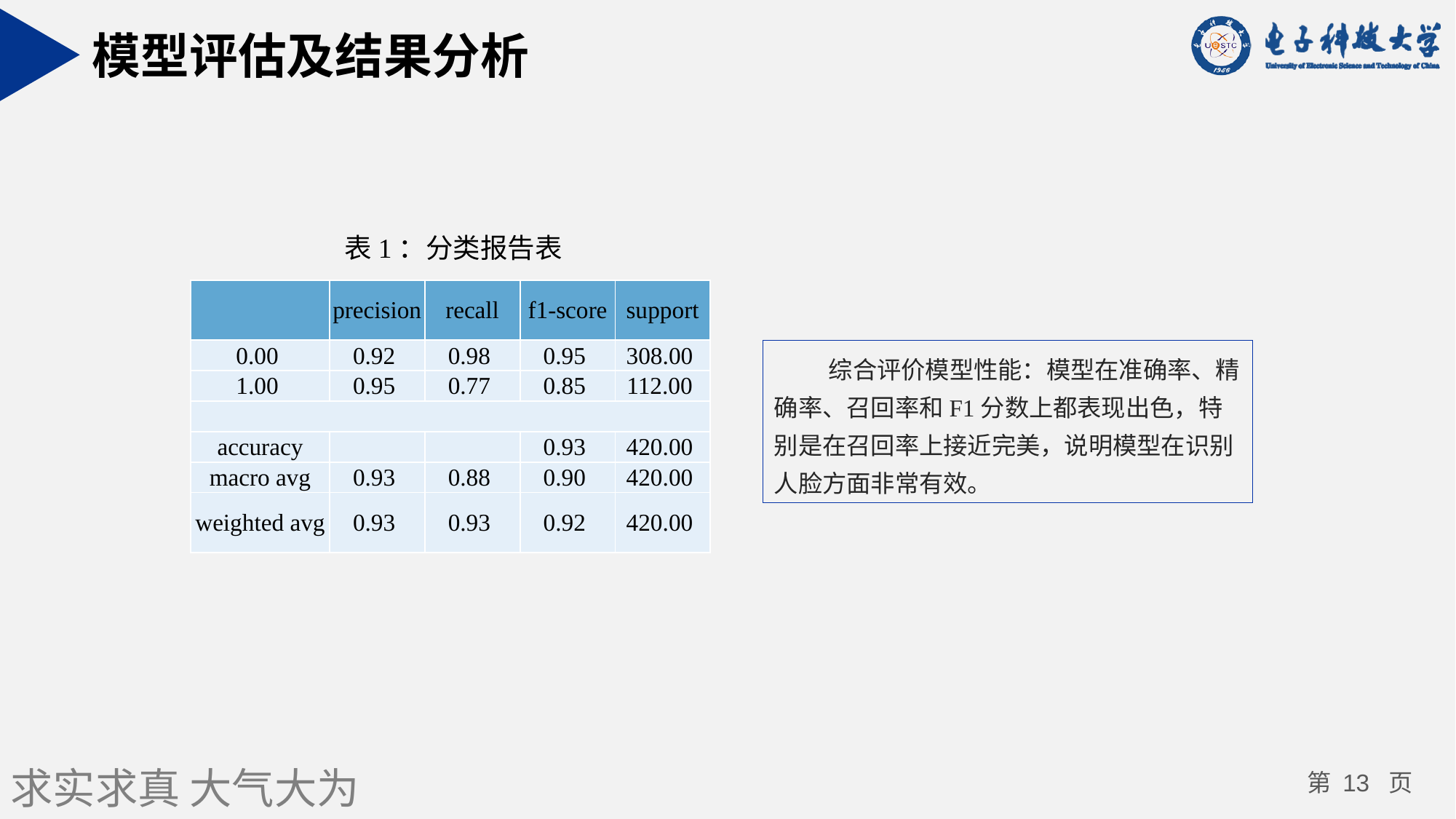

模型评估及结果分析
表1：分类报告表
|  | precision | recall | f1-score | support |
| --- | --- | --- | --- | --- |
| 0.00 | 0.92 | 0.98 | 0.95 | 308.00 |
| 1.00 | 0.95 | 0.77 | 0.85 | 112.00 |
|  |  |  |  |  |
| accuracy |  |  | 0.93 | 420.00 |
| macro avg | 0.93 | 0.88 | 0.90 | 420.00 |
| weighted avg | 0.93 | 0.93 | 0.92 | 420.00 |
综合评价模型性能：模型在准确率、精确率、召回率和F1分数上都表现出色，特别是在召回率上接近完美，说明模型在识别人脸方面非常有效。